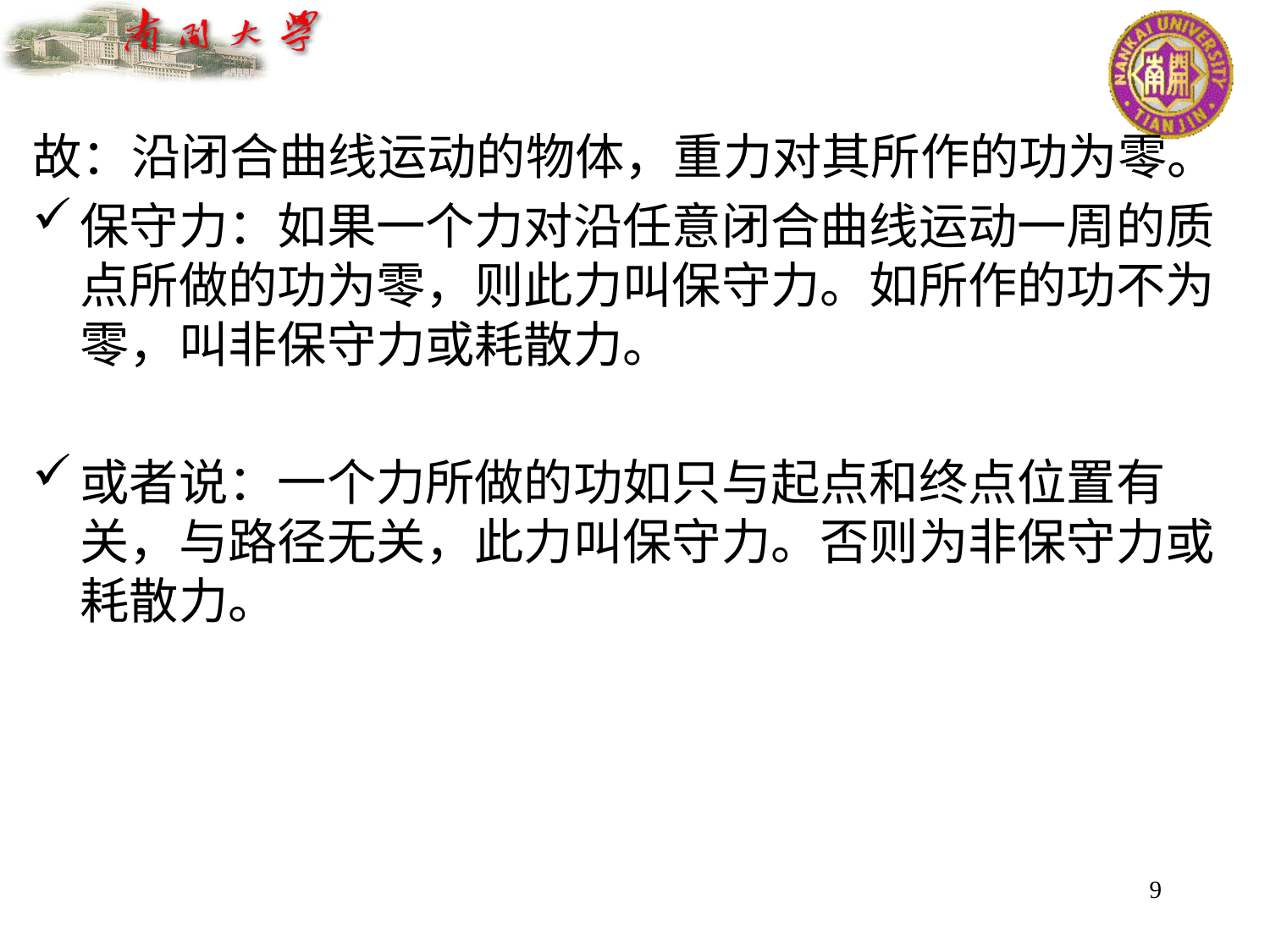

故：沿闭合曲线运动的物体，重力对其所作的功为零。
保守力：如果一个力对沿任意闭合曲线运动一周的质点所做的功为零，则此力叫保守力。如所作的功不为零，叫非保守力或耗散力。

或者说：一个力所做的功如只与起点和终点位置有关，与路径无关，此力叫保守力。否则为非保守力或耗散力。

9